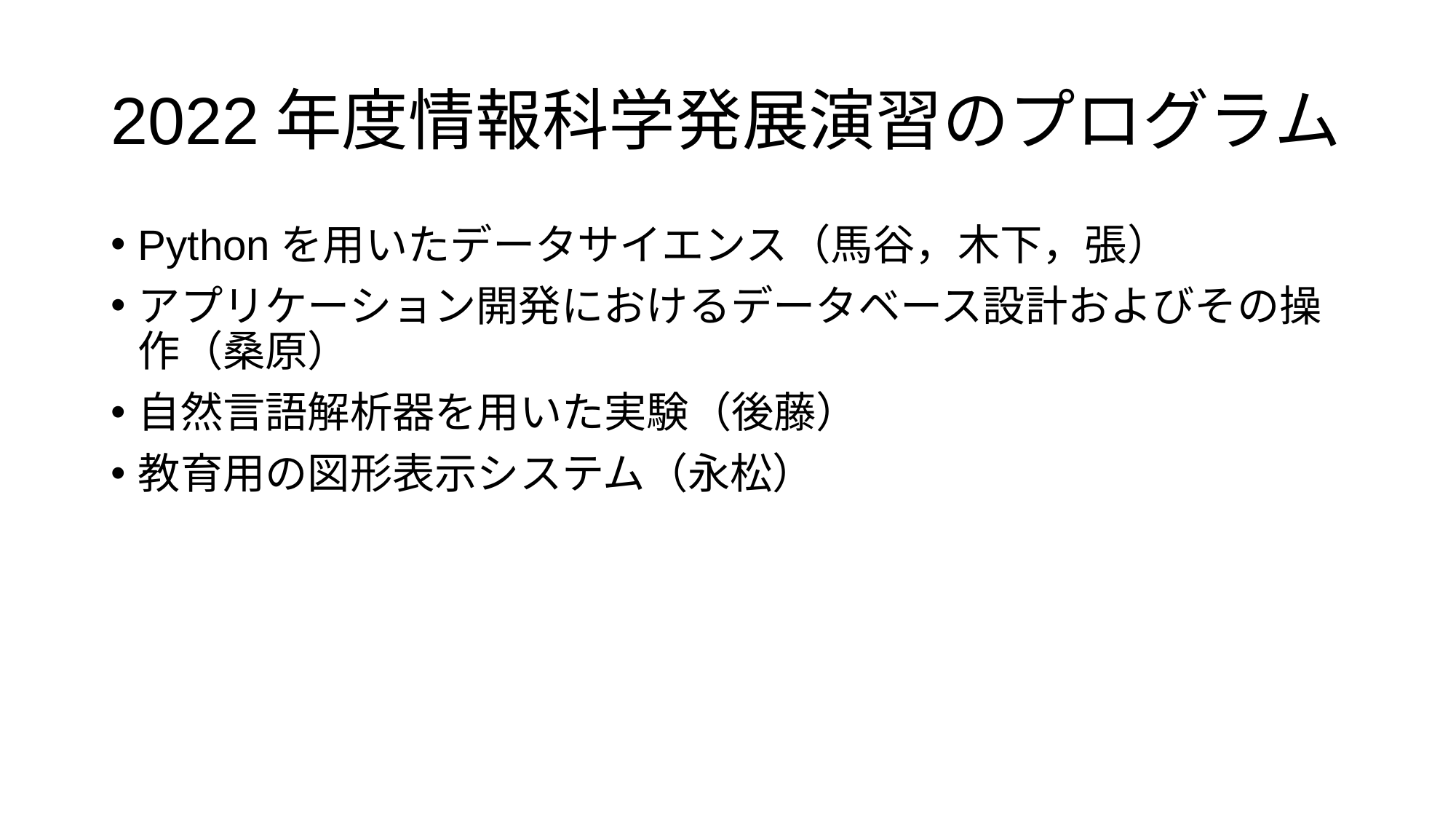

# 2022年度情報科学発展演習のプログラム
Pythonを用いたデータサイエンス（馬谷，木下，張）
アプリケーション開発におけるデータベース設計およびその操作（桑原）
自然言語解析器を用いた実験（後藤）
教育用の図形表示システム（永松）